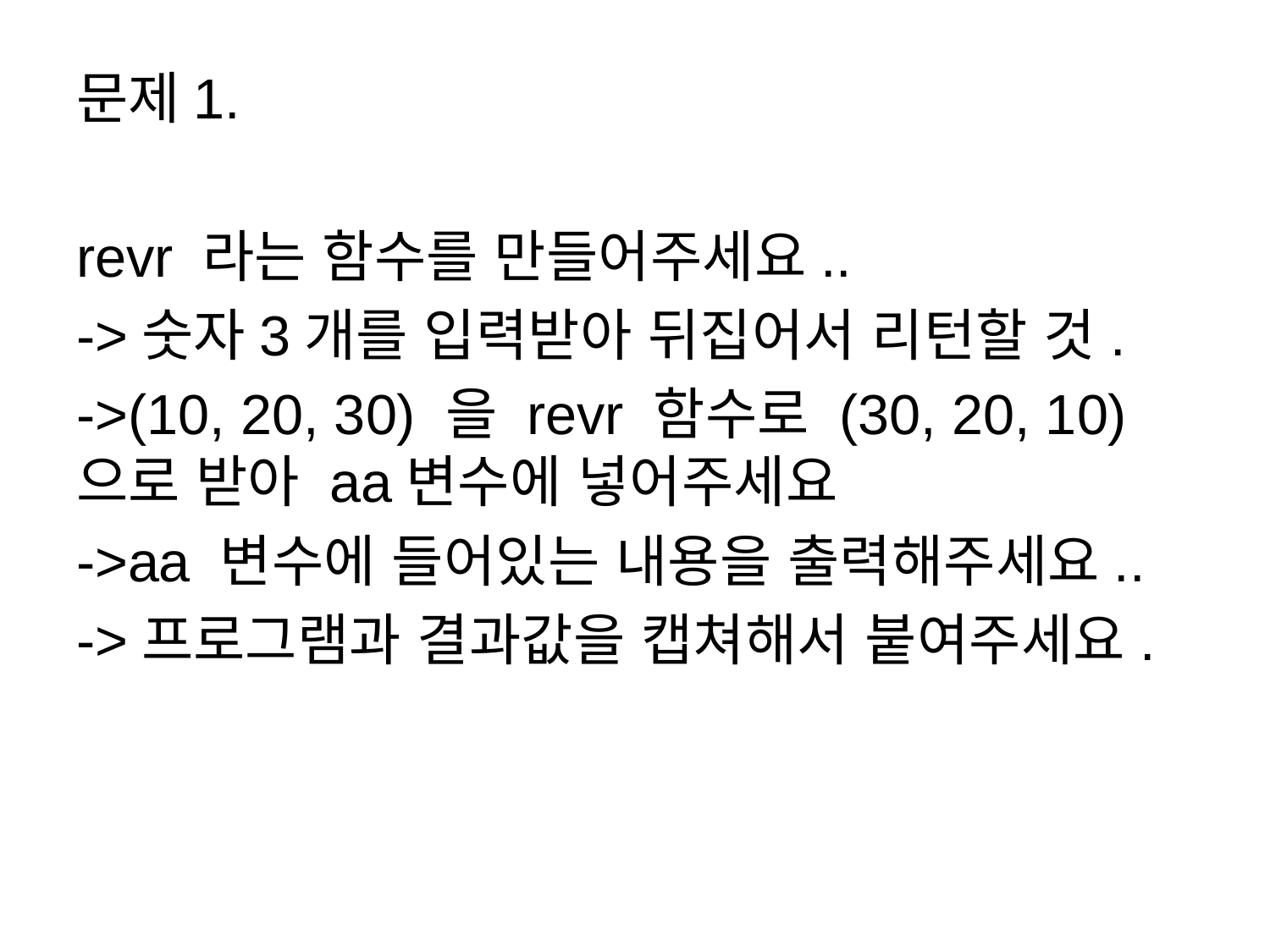

문제1.

revr 라는 함수를 만들어주세요..
->숫자3개를 입력받아 뒤집어서 리턴할 것.
->(10, 20, 30) 을 revr 함수로 (30, 20, 10)으로 받아 aa변수에 넣어주세요
->aa 변수에 들어있는 내용을 출력해주세요..
->프로그램과 결과값을 캡쳐해서 붙여주세요.